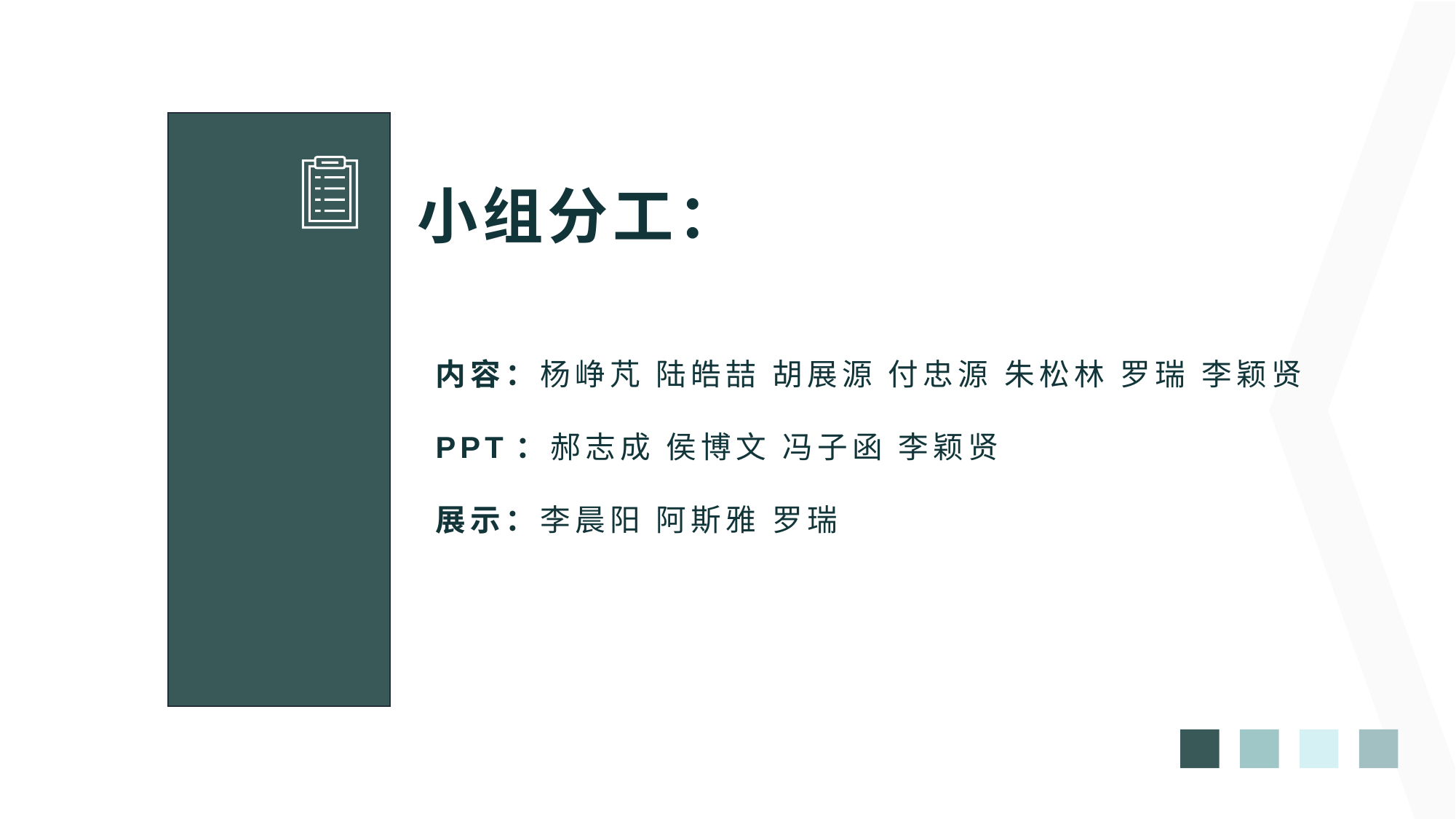

小组分工：

内容：杨峥芃 陆皓喆 胡展源 付忠源 朱松林 罗瑞 李颖贤

PPT：郝志成 侯博文 冯子函 李颖贤

展示：李晨阳 阿斯雅 罗瑞